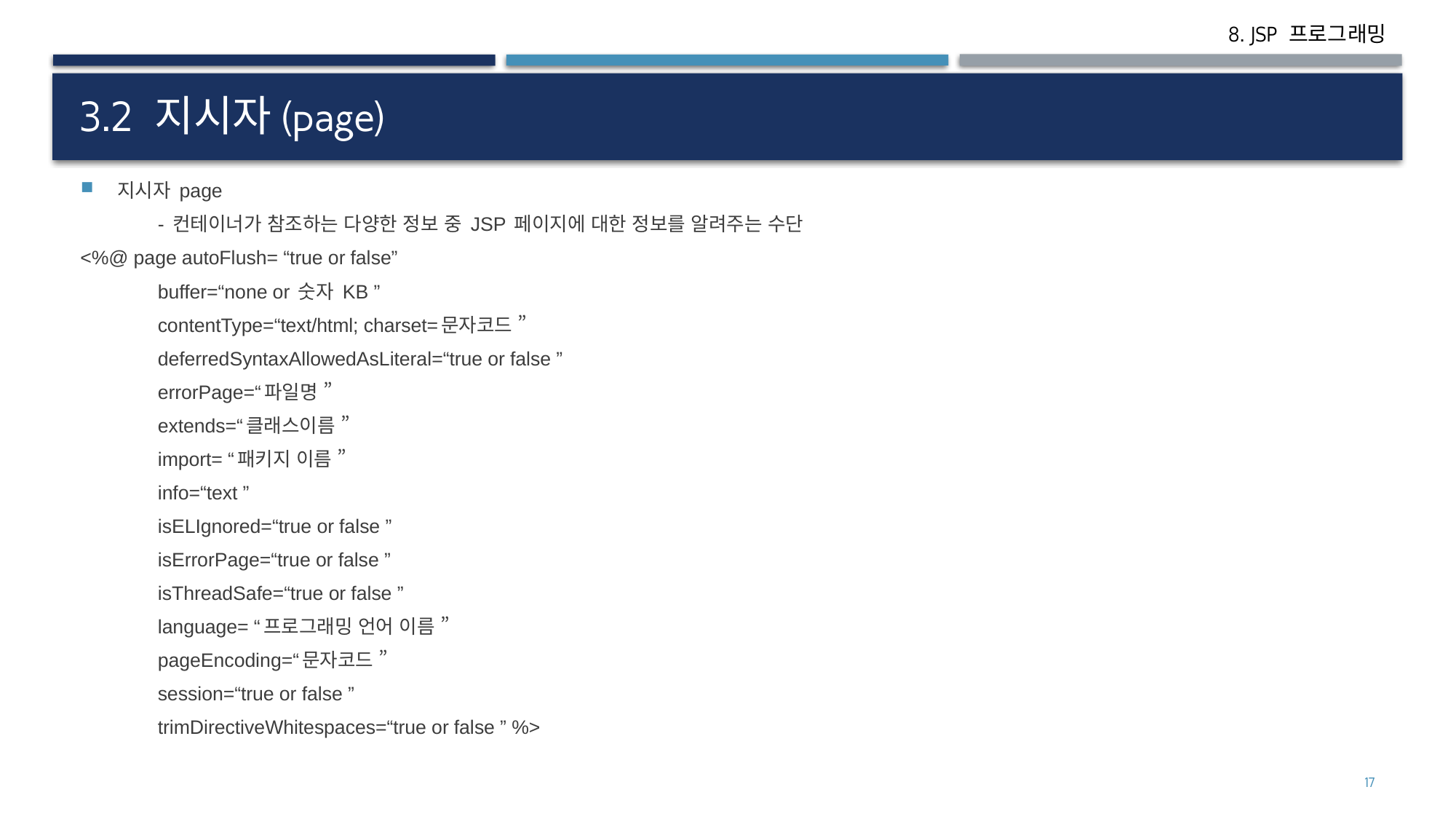

# 3.2 지시자(page)
지시자 page
	- 컨테이너가 참조하는 다양한 정보 중 JSP 페이지에 대한 정보를 알려주는 수단
<%@ page autoFlush= “true or false”
		buffer=“none or 숫자 KB ”
		contentType=“text/html; charset=문자코드 ”
		deferredSyntaxAllowedAsLiteral=“true or false ”
		errorPage=“파일명 ”
		extends=“클래스이름 ”
		import= “패키지 이름 ”
		info=“text ”
		isELIgnored=“true or false ”
		isErrorPage=“true or false ”
		isThreadSafe=“true or false ”
		language= “프로그래밍 언어 이름 ”
		pageEncoding=“문자코드 ”
		session=“true or false ”
		trimDirectiveWhitespaces=“true or false ” %>
17